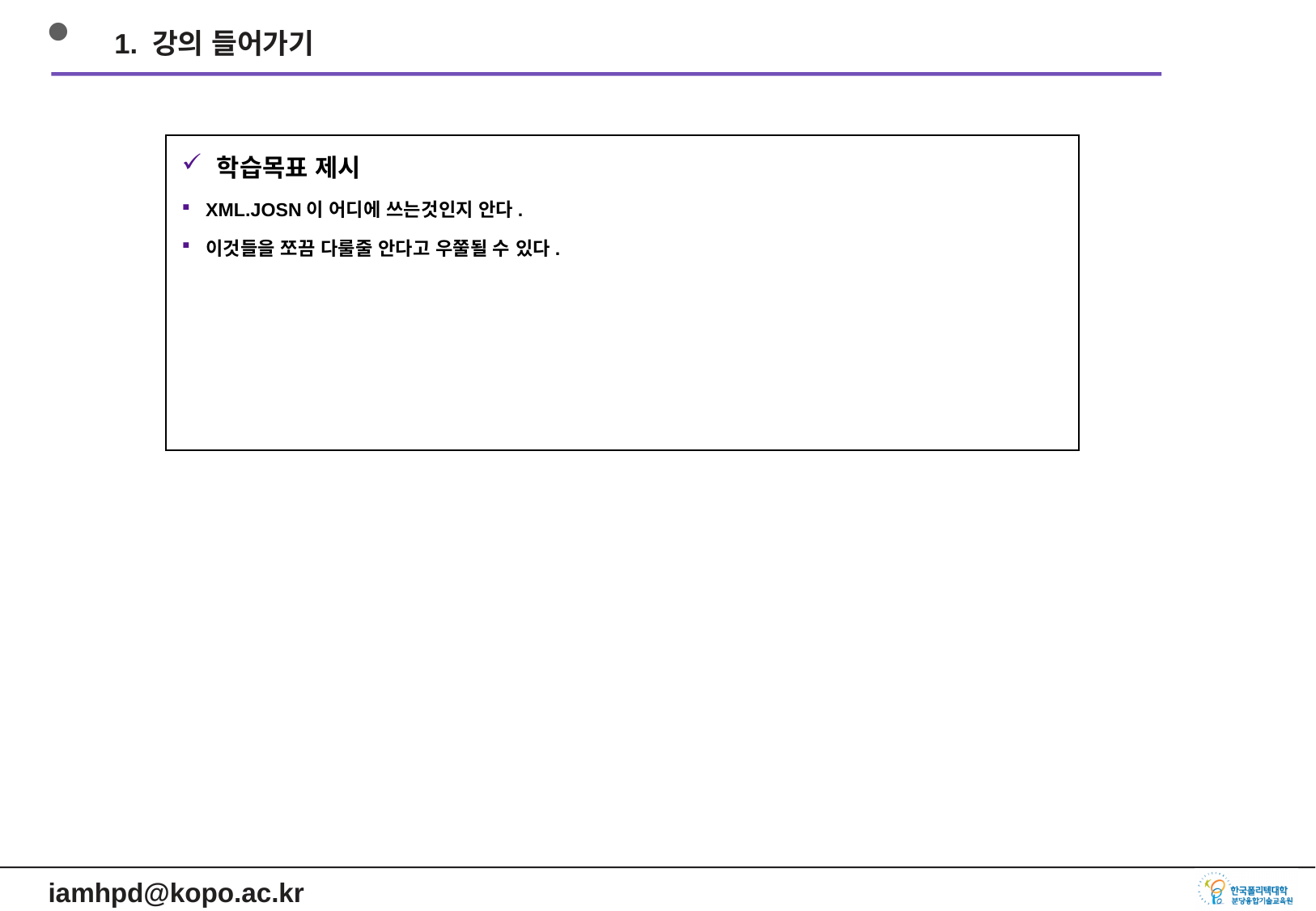

1. 강의 들어가기

학습목표 제시
XML.JOSN이 어디에 쓰는것인지 안다.
이것들을 쪼끔 다룰줄 안다고 우쭐될 수 있다.

3